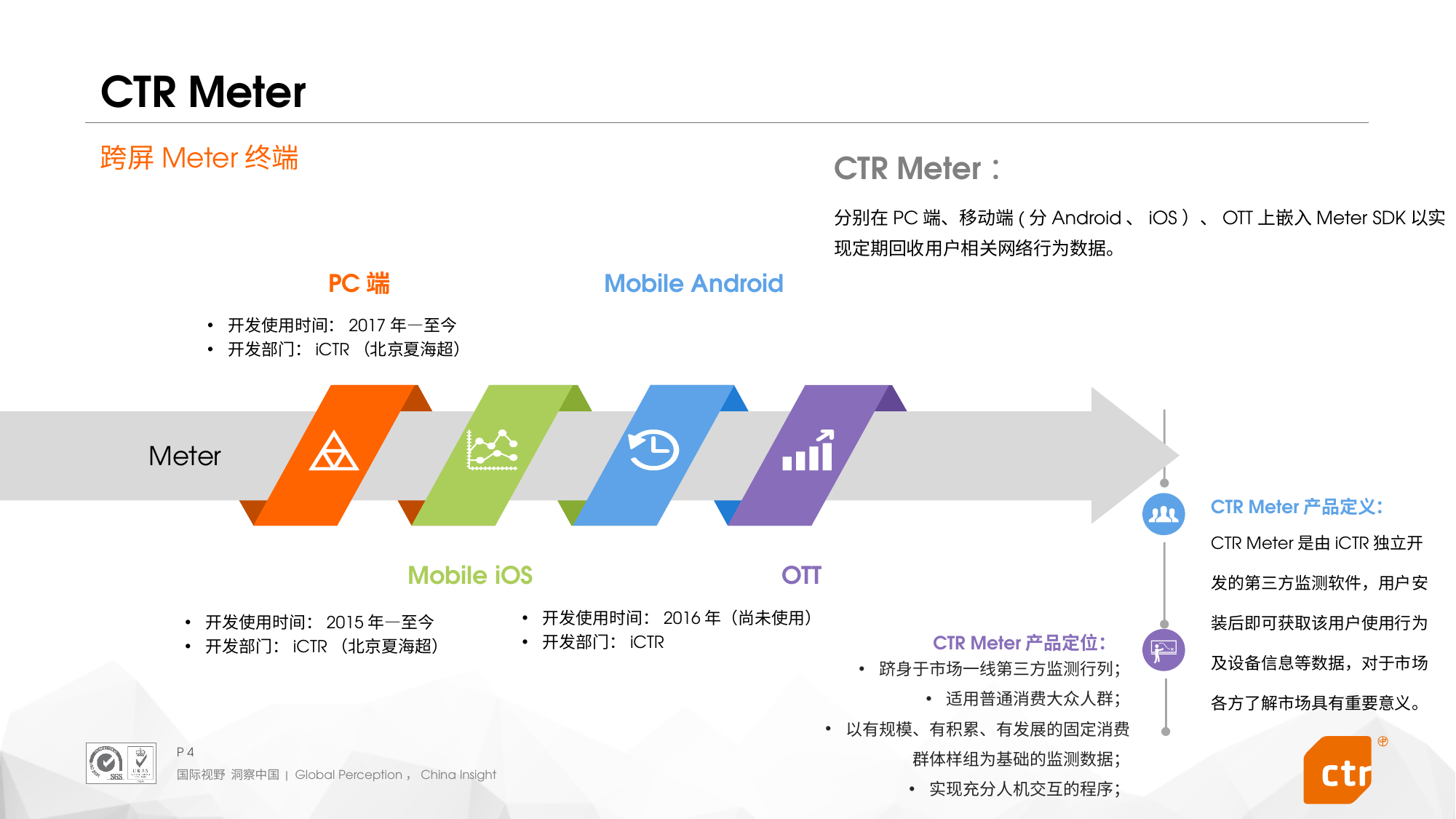

# CTR Meter
跨屏Meter终端
CTR Meter：
分别在PC端、移动端(分Android、iOS）、OTT上嵌入Meter SDK以实现定期回收用户相关网络行为数据。
PC端
Mobile Android

Meter

Mobile iOS
OTT
开发使用时间：2017年—至今
开发部门：iCTR（北京夏海超）
CTR Meter产品定义：
CTR Meter是由iCTR独立开发的第三方监测软件，用户安装后即可获取该用户使用行为及设备信息等数据，对于市场各方了解市场具有重要意义。

CTR Meter产品定位：
跻身于市场一线第三方监测行列；
适用普通消费大众人群；
以有规模、有积累、有发展的固定消费群体样组为基础的监测数据；
实现充分人机交互的程序；

开发使用时间：2016年（尚未使用）
开发部门：iCTR
开发使用时间：2015年—至今
开发部门：iCTR（北京夏海超）
P 4
国际视野  洞察中国 |  Global Perception，China Insight